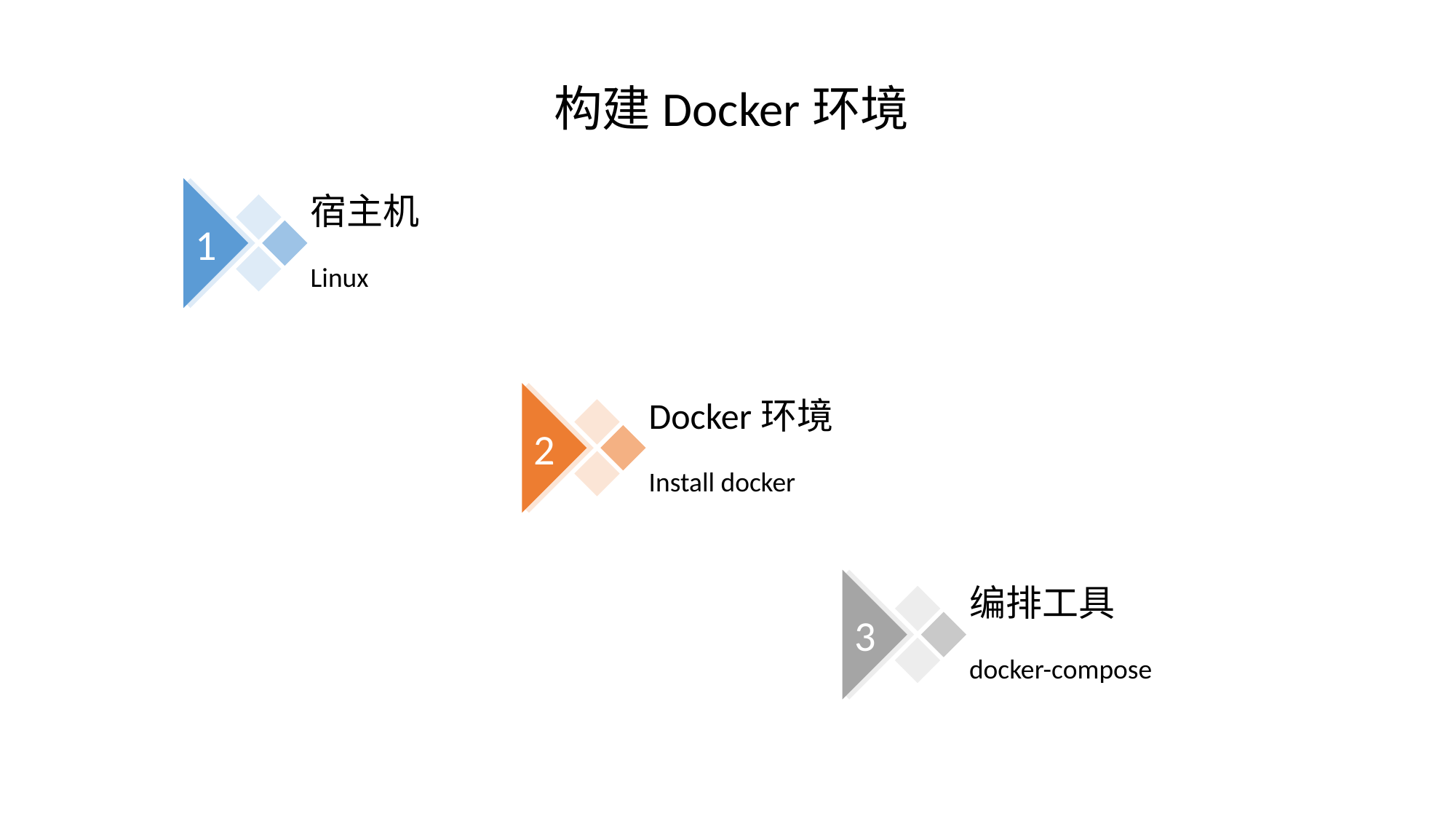

构建Docker环境
1

宿主机

Linux

2

Docker环境

Install docker

3

编排工具

docker-compose